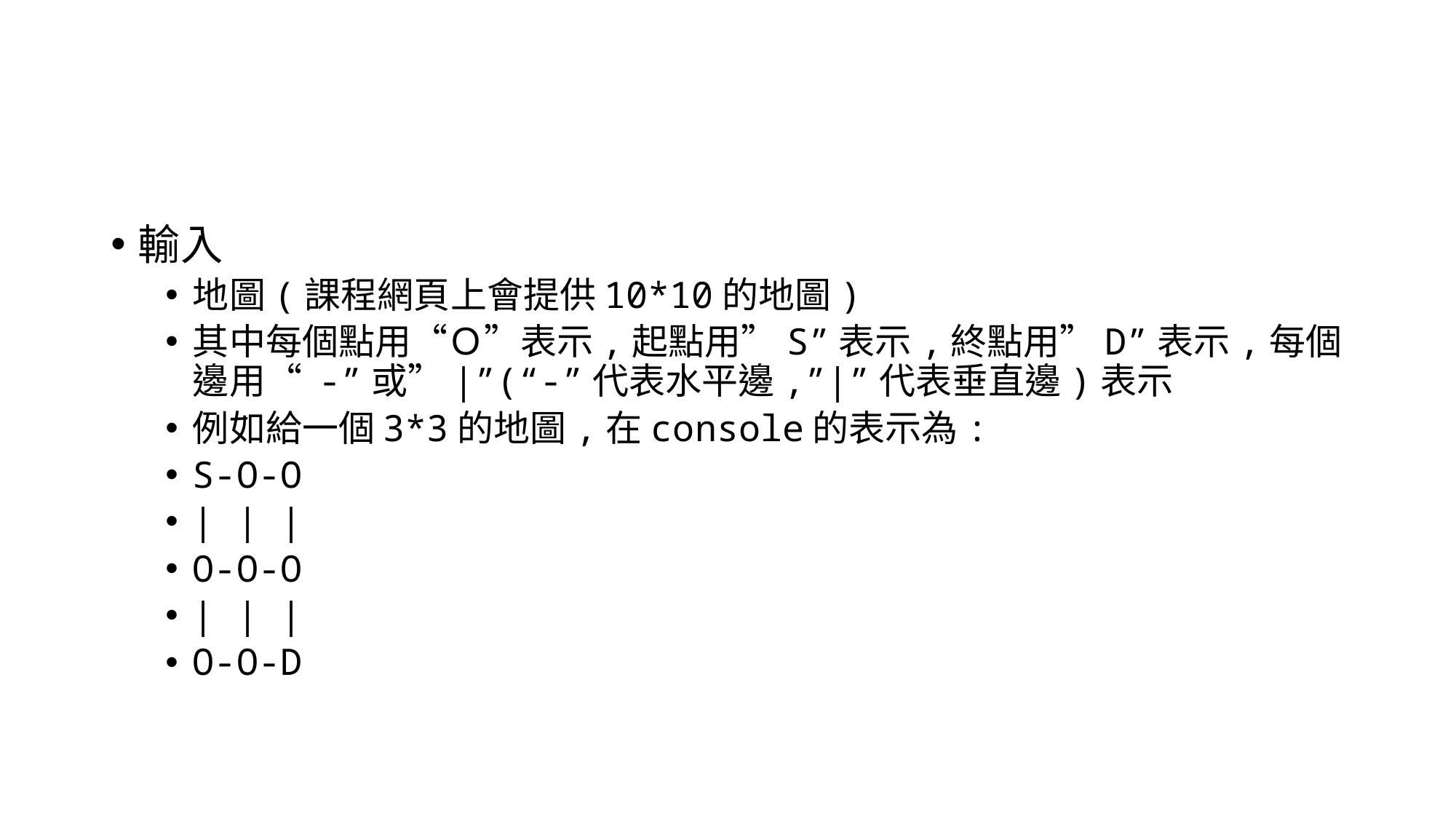

輸入
地圖(課程網頁上會提供10*10的地圖)
其中每個點用“Ｏ”表示,起點用”S”表示,終點用”D”表示,每個邊用“ -”或”|”(“-”代表水平邊,”|”代表垂直邊)表示
例如給一個3*3的地圖,在console的表示為:
S-O-O
| | |
O-O-O
| | |
O-O-D